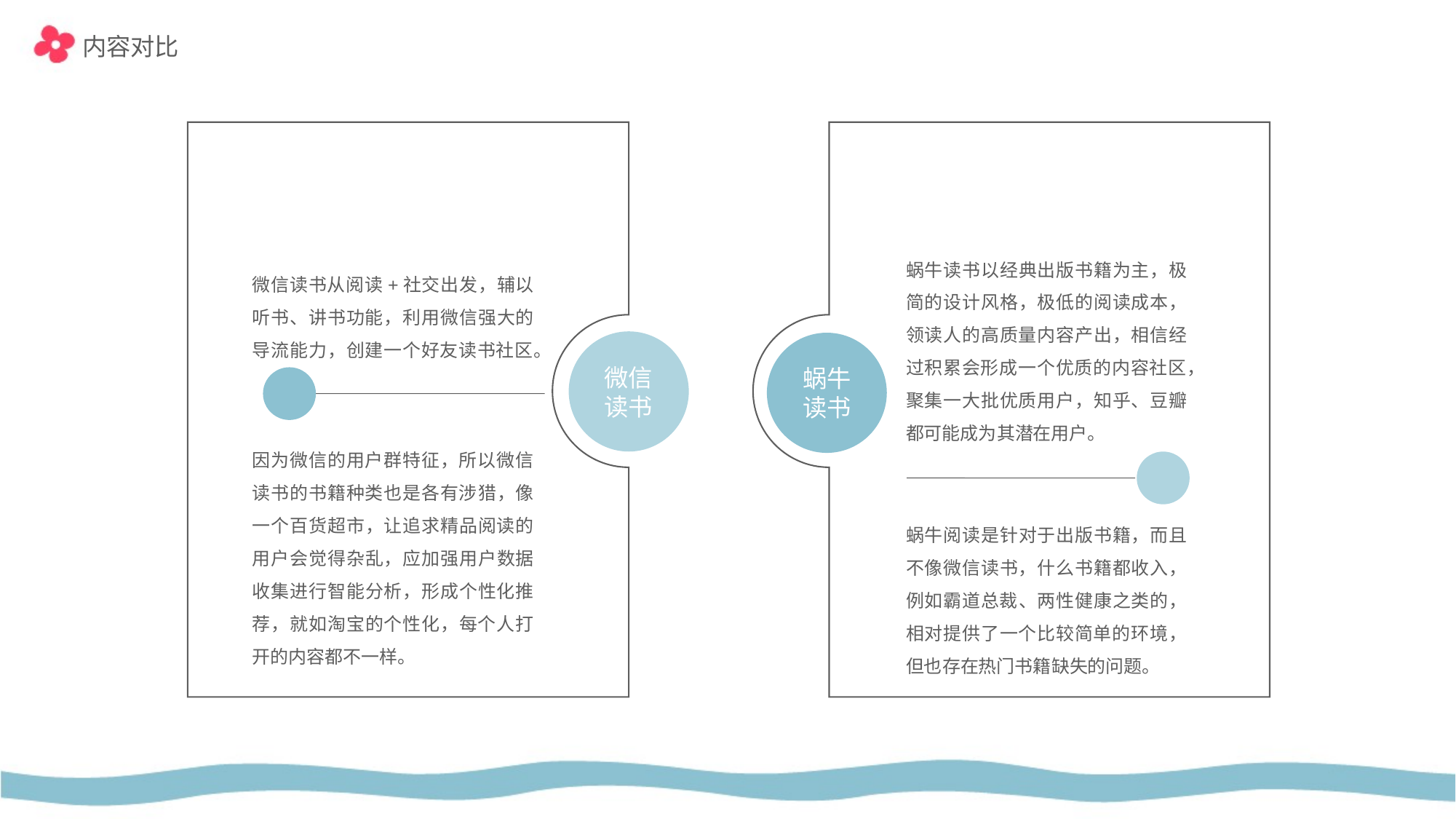

内容对比

蜗牛读书以经典出版书籍为主，极简的设计风格，极低的阅读成本，领读人的高质量内容产出，相信经过积累会形成一个优质的内容社区，聚集一大批优质用户，知乎、豆瓣都可能成为其潜在用户。
蜗牛读书

蜗牛阅读是针对于出版书籍，而且不像微信读书，什么书籍都收入，例如霸道总裁、两性健康之类的，相对提供了一个比较简单的环境，但也存在热门书籍缺失的问题。

微信读书从阅读+社交出发，辅以听书、讲书功能，利用微信强大的导流能力，创建一个好友读书社区。
微信读书

因为微信的用户群特征，所以微信读书的书籍种类也是各有涉猎，像一个百货超市，让追求精品阅读的用户会觉得杂乱，应加强用户数据收集进行智能分析，形成个性化推荐，就如淘宝的个性化，每个人打开的内容都不一样。